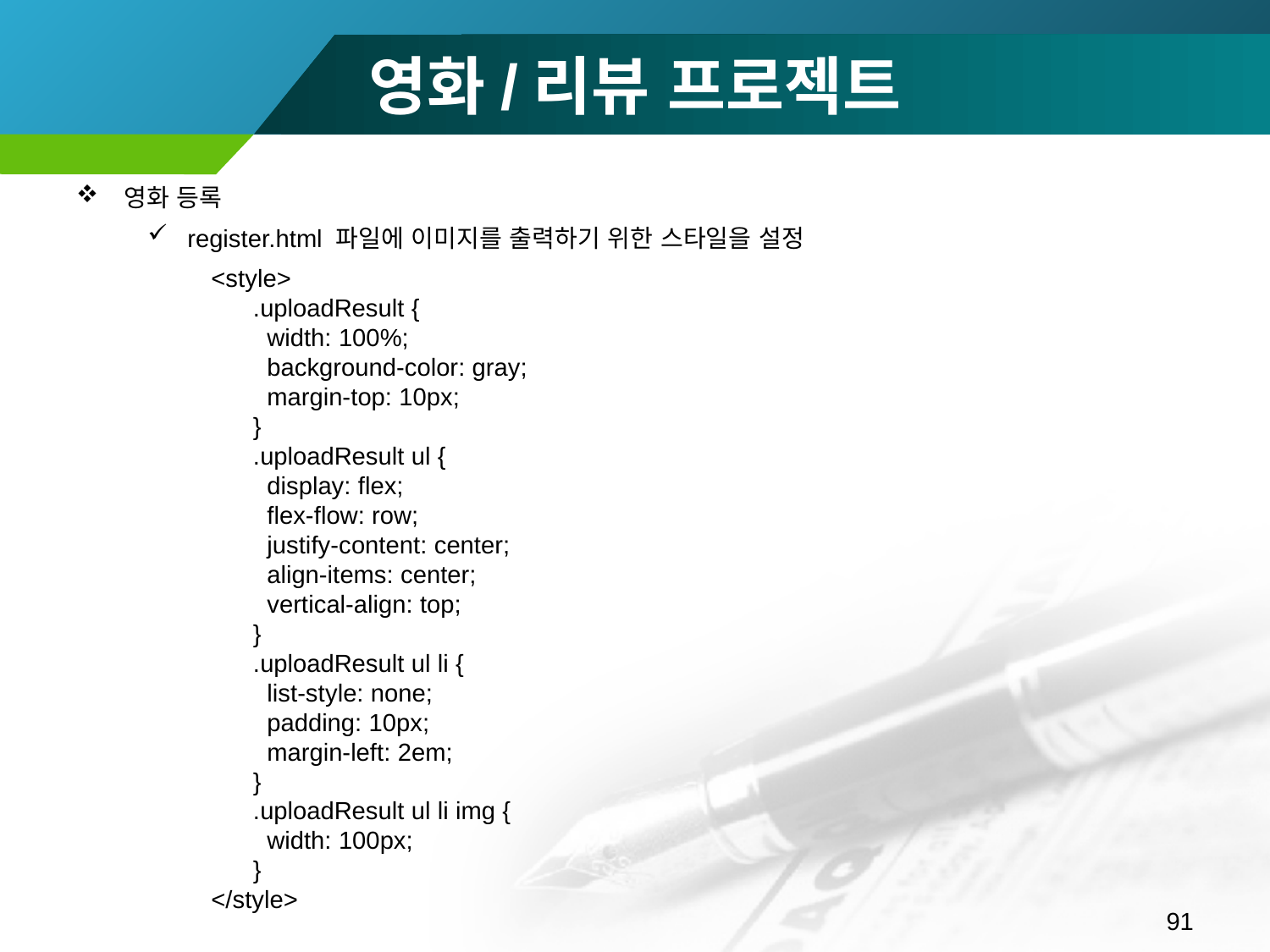

# 영화/리뷰 프로젝트
영화 등록
register.html 파일에 이미지를 출력하기 위한 스타일을 설정
<style>
      .uploadResult {
        width: 100%;
        background-color: gray;
        margin-top: 10px;
      }
      .uploadResult ul {
        display: flex;
        flex-flow: row;
        justify-content: center;
        align-items: center;
        vertical-align: top;
      }
      .uploadResult ul li {
        list-style: none;
        padding: 10px;
        margin-left: 2em;
      }
      .uploadResult ul li img {
        width: 100px;
      }
</style>
91